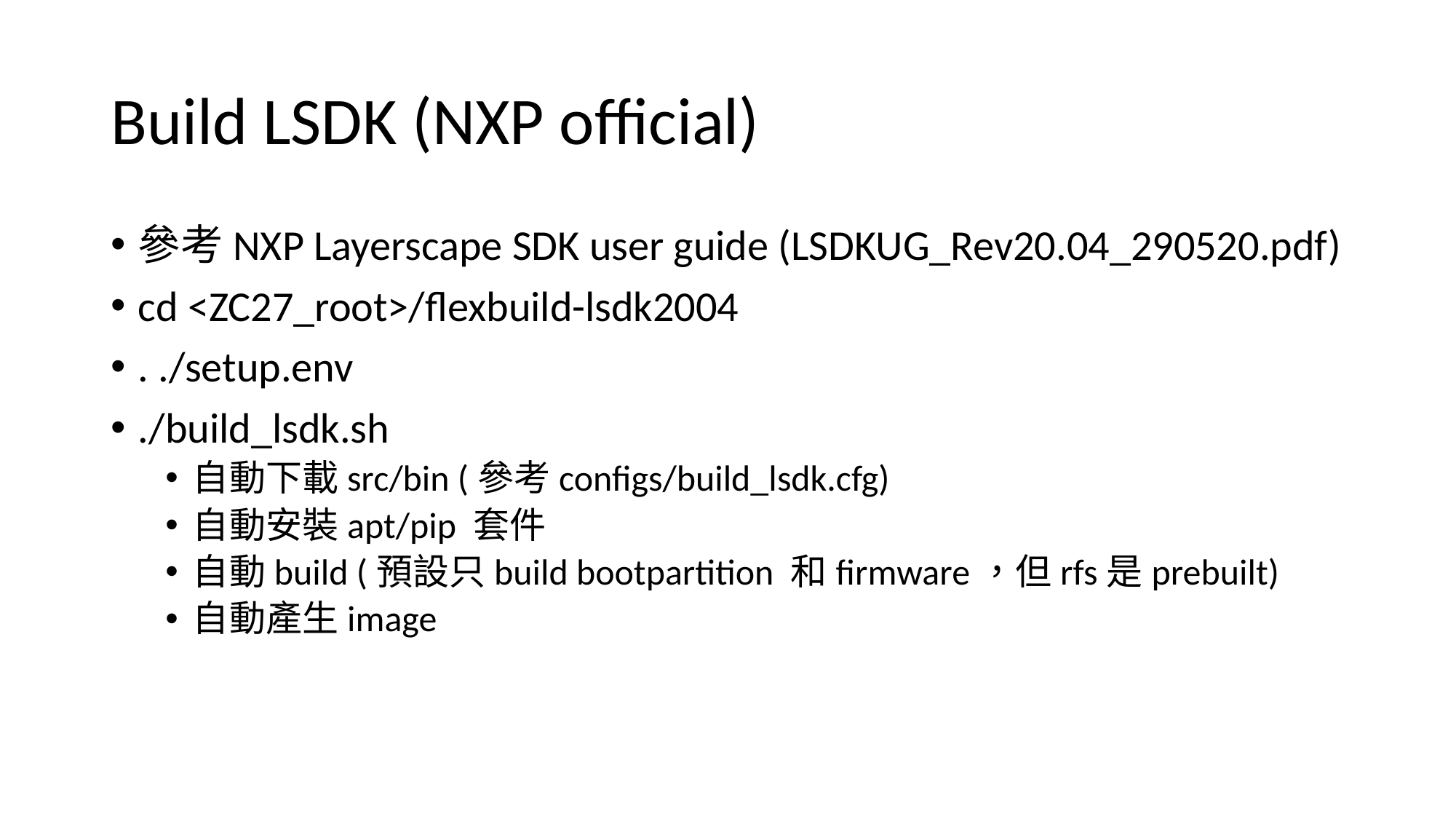

# Build LSDK (NXP official)
參考NXP Layerscape SDK user guide (LSDKUG_Rev20.04_290520.pdf)
cd <ZC27_root>/flexbuild-lsdk2004
. ./setup.env
./build_lsdk.sh
自動下載src/bin (參考configs/build_lsdk.cfg)
自動安裝apt/pip 套件
自動build (預設只build bootpartition 和firmware，但rfs是prebuilt)
自動產生image